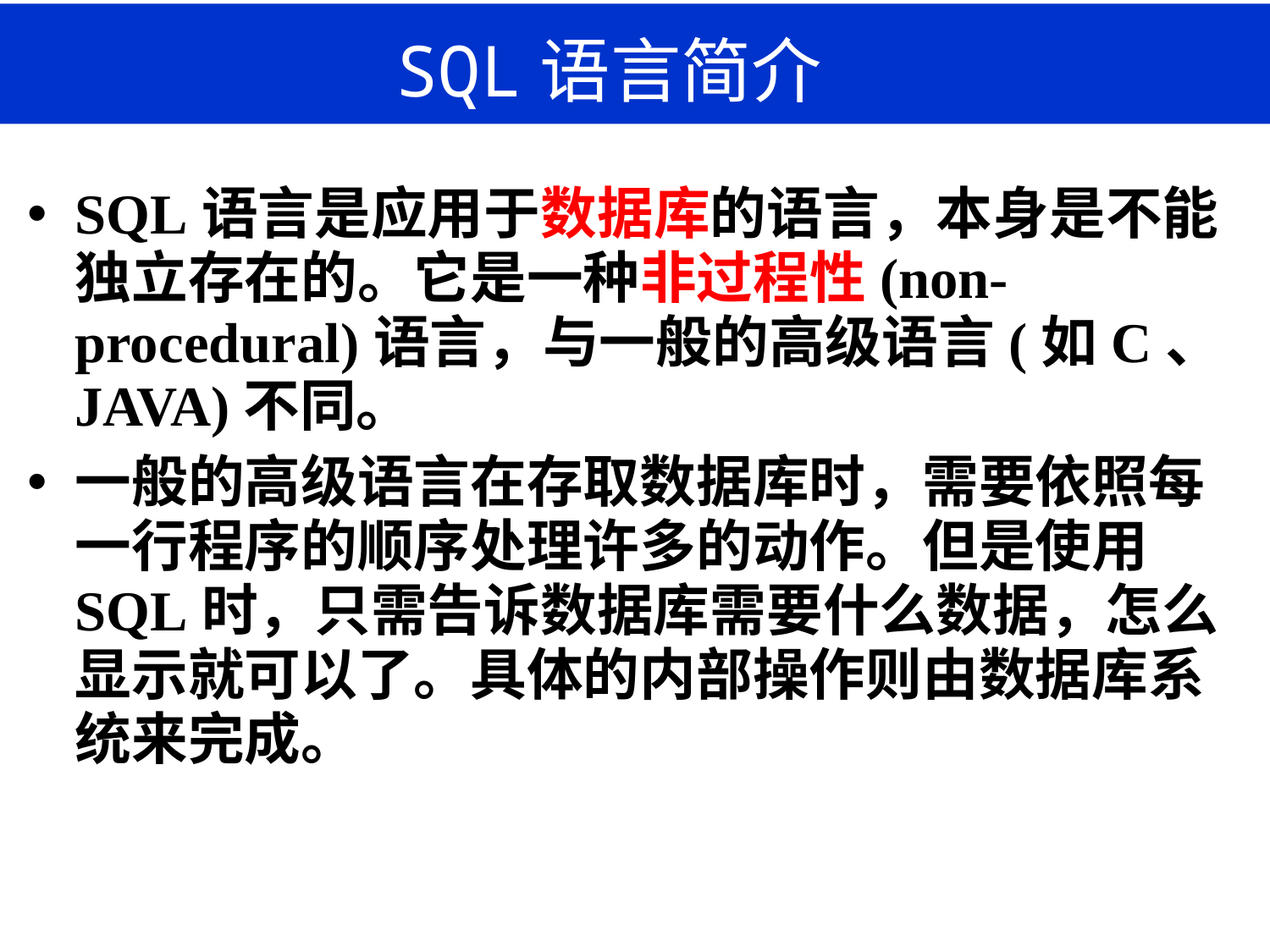

# SQL语言简介
SQL语言是应用于数据库的语言，本身是不能独立存在的。它是一种非过程性(non-procedural)语言，与一般的高级语言(如C、JAVA)不同。
一般的高级语言在存取数据库时，需要依照每一行程序的顺序处理许多的动作。但是使用SQL时，只需告诉数据库需要什么数据，怎么显示就可以了。具体的内部操作则由数据库系统来完成。